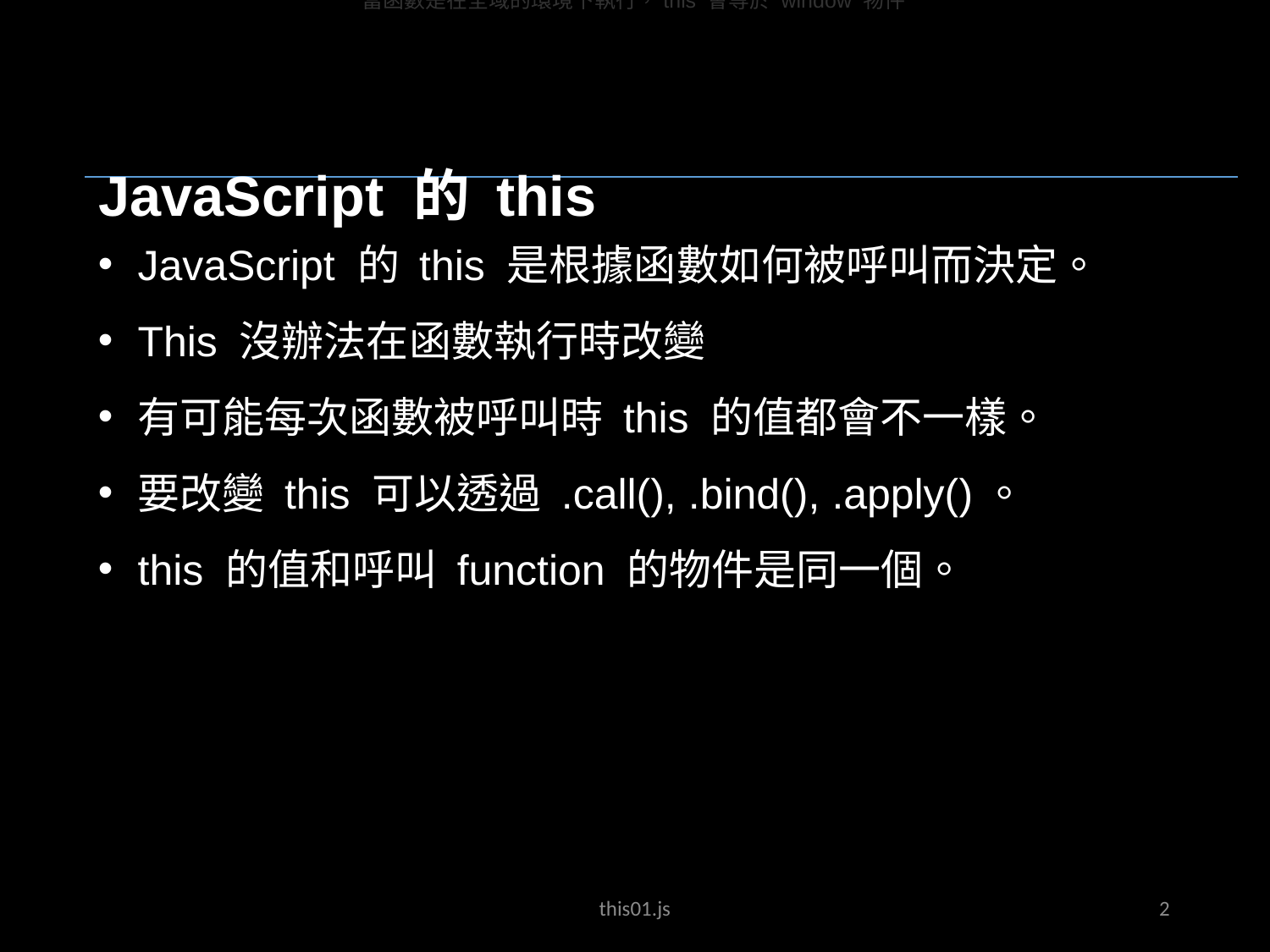

當函數是在全域的環境下執行，this 會等於 window 物件
JavaScript 的 this
JavaScript 的 this 是根據函數如何被呼叫而決定。
This 沒辦法在函數執行時改變
有可能每次函數被呼叫時 this 的值都會不一樣。
要改變 this 可以透過 .call(), .bind(), .apply()。
this 的值和呼叫 function 的物件是同一個。

JavaScriptObjects02.js
this01.js
2